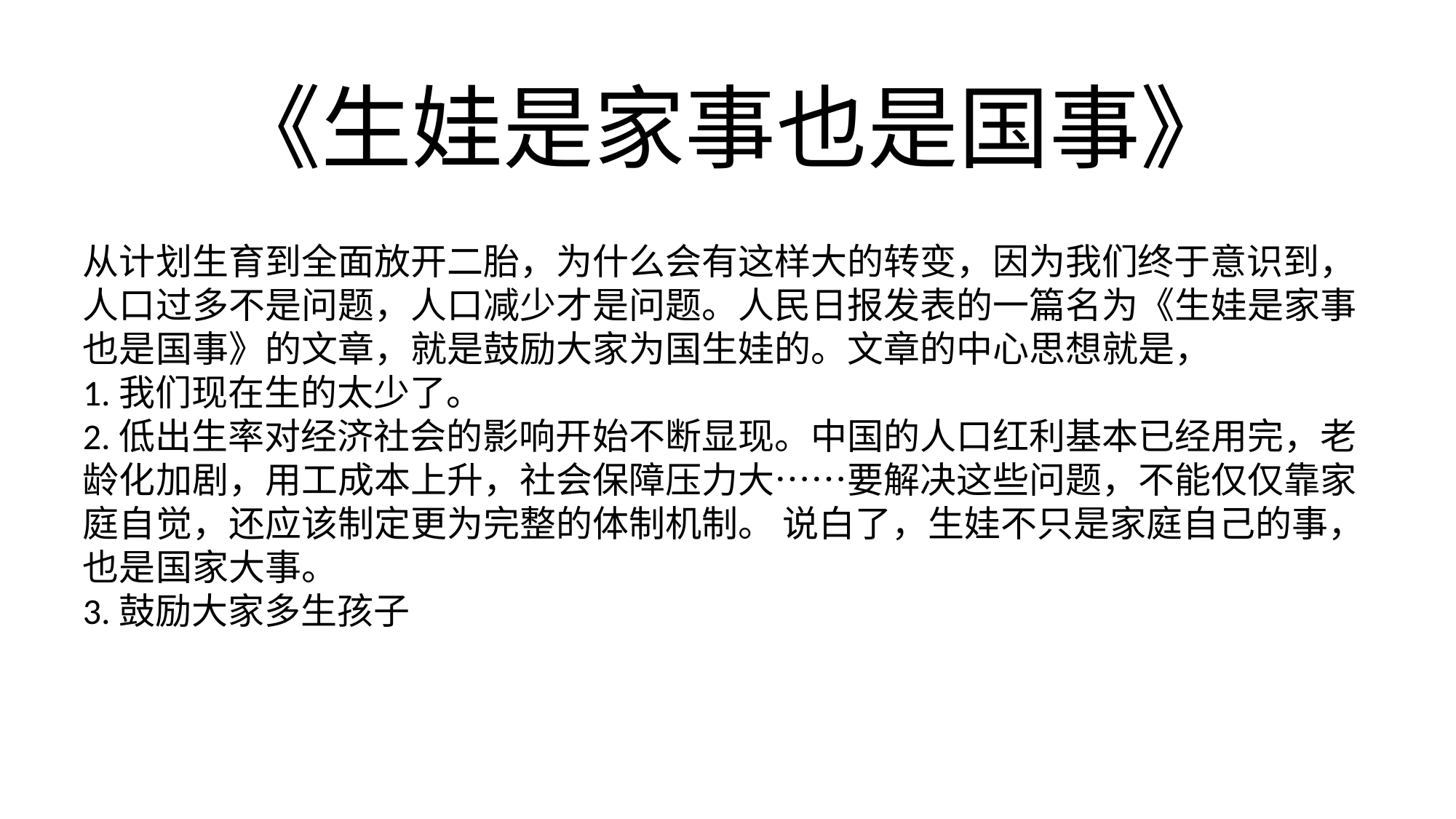

# 《生娃是家事也是国事》
从计划生育到全面放开二胎，为什么会有这样大的转变，因为我们终于意识到，人口过多不是问题，人口减少才是问题。人民日报发表的一篇名为《生娃是家事也是国事》的文章，就是鼓励大家为国生娃的。文章的中心思想就是，
1.我们现在生的太少了。
2.低出生率对经济社会的影响开始不断显现。中国的人口红利基本已经用完，老龄化加剧，用工成本上升，社会保障压力大……要解决这些问题，不能仅仅靠家庭自觉，还应该制定更为完整的体制机制。 说白了，生娃不只是家庭自己的事，也是国家大事。
3.鼓励大家多生孩子